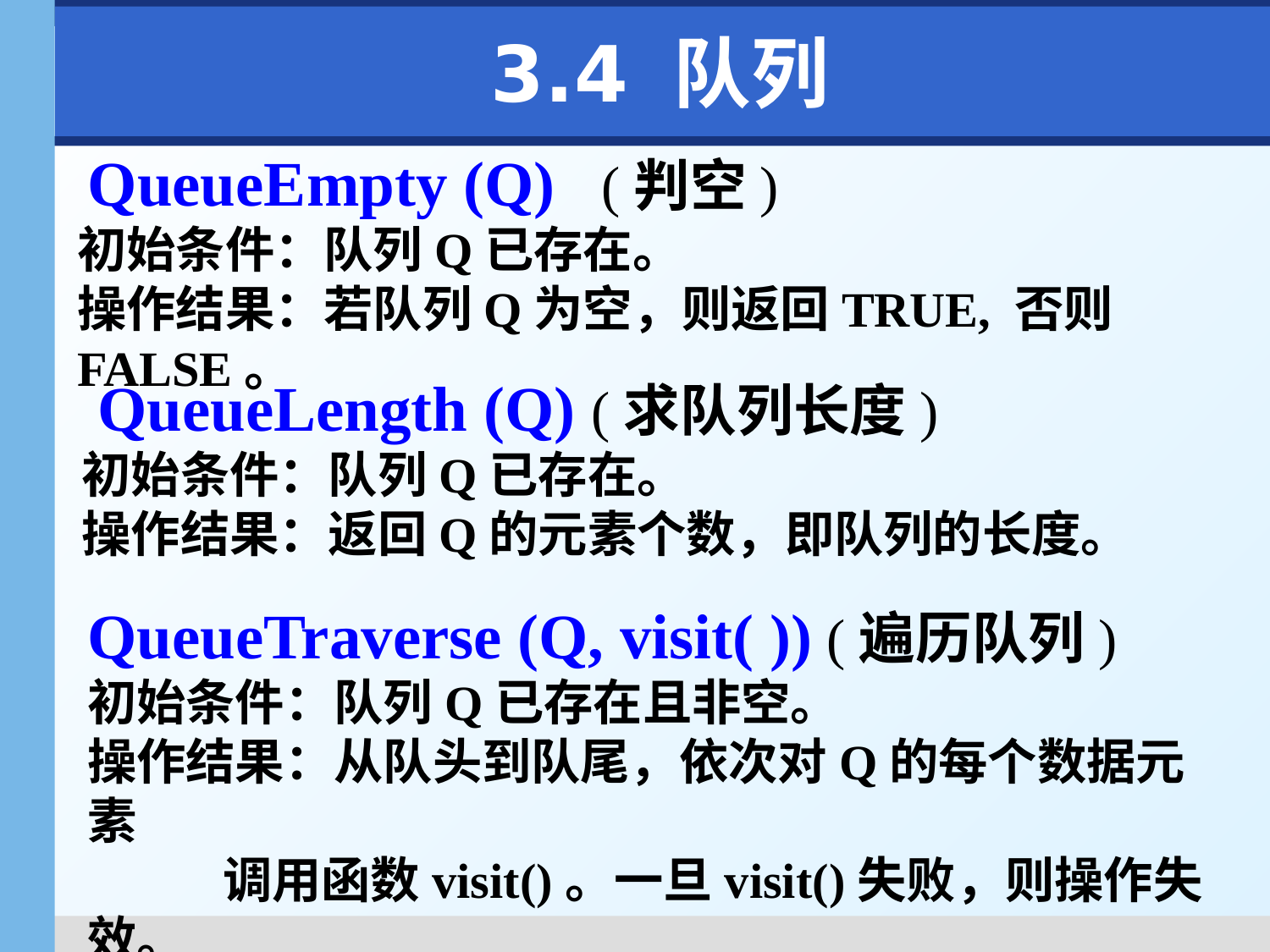

# 3.4 队列
 QueueEmpty (Q)   (判空)
初始条件：队列Q已存在。
操作结果：若队列Q为空，则返回TRUE, 否则FALSE。
 QueueLength (Q) (求队列长度)
初始条件：队列Q已存在。
操作结果：返回Q的元素个数，即队列的长度。
QueueTraverse (Q, visit( )) (遍历队列)
初始条件：队列Q已存在且非空。
操作结果：从队头到队尾，依次对Q的每个数据元素
           调用函数visit()。一旦visit()失败，则操作失效。